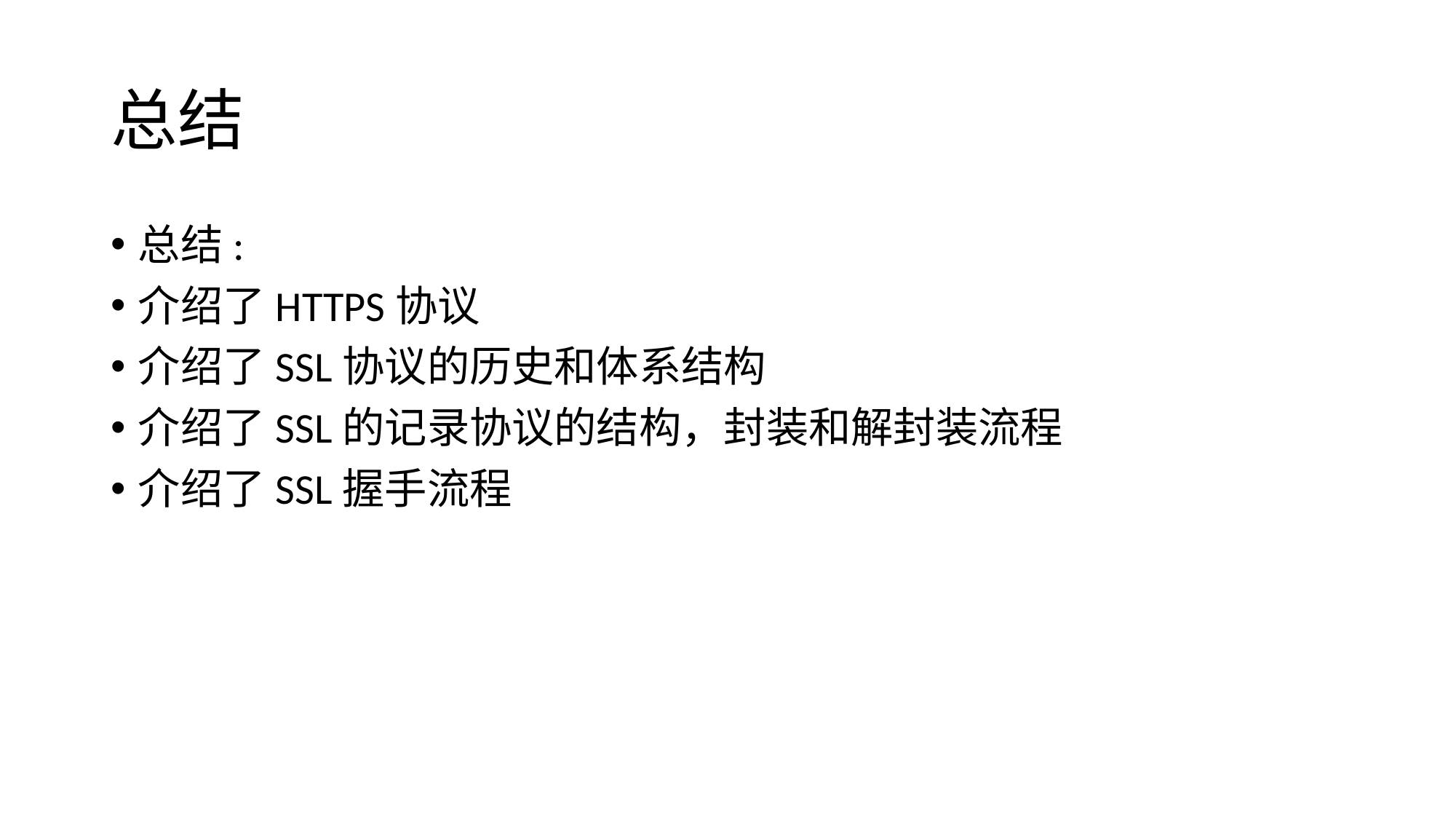

# 总结
总结:
介绍了HTTPS协议
介绍了SSL协议的历史和体系结构
介绍了SSL的记录协议的结构，封装和解封装流程
介绍了SSL握手流程